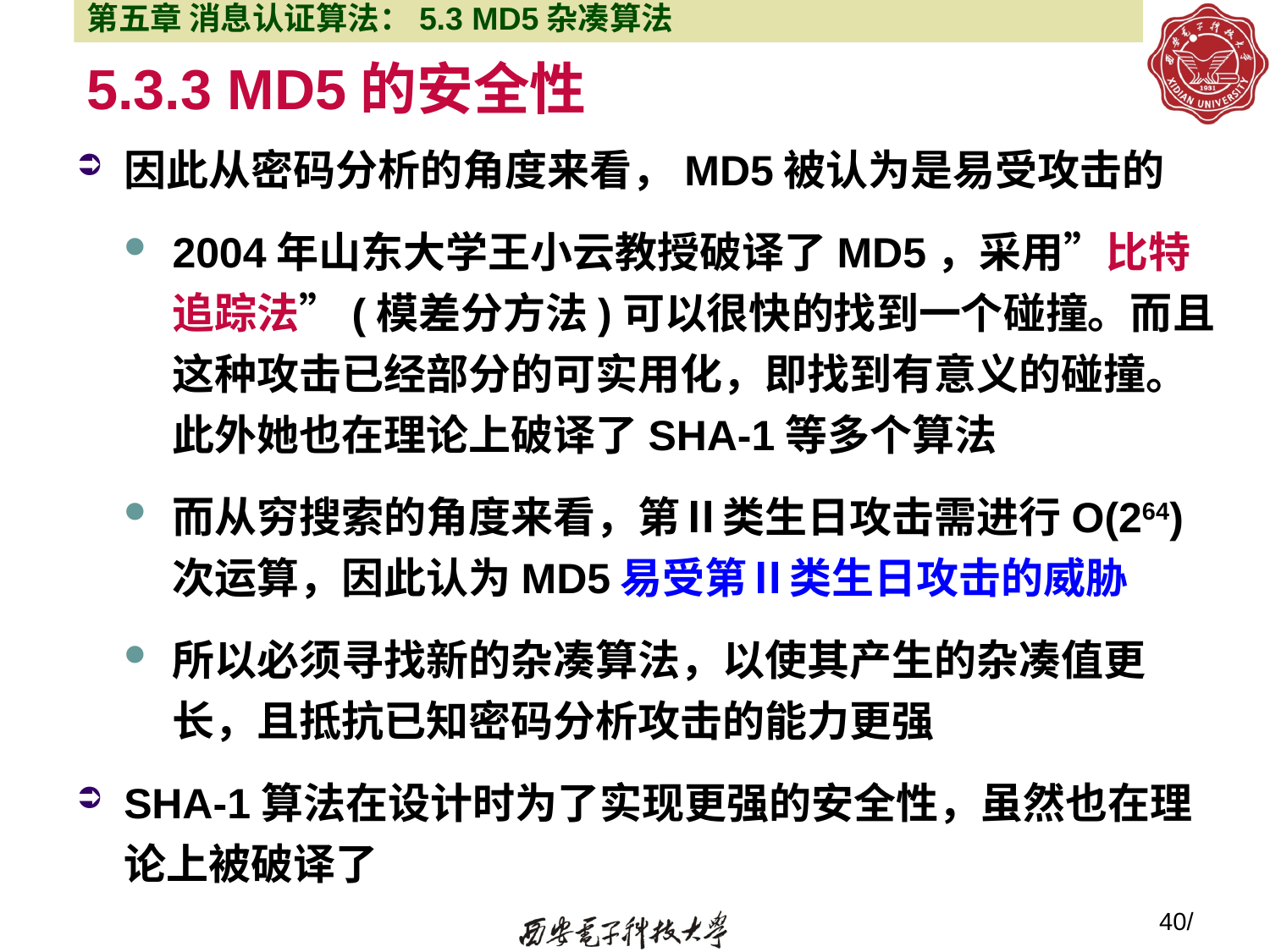

第五章 消息认证算法：5.3 MD5杂凑算法
# 5.3.3 MD5的安全性
因此从密码分析的角度来看，MD5被认为是易受攻击的
2004年山东大学王小云教授破译了MD5，采用”比特追踪法”(模差分方法)可以很快的找到一个碰撞。而且这种攻击已经部分的可实用化，即找到有意义的碰撞。此外她也在理论上破译了SHA-1等多个算法
而从穷搜索的角度来看，第Ⅱ类生日攻击需进行O(264)次运算，因此认为MD5易受第Ⅱ类生日攻击的威胁
所以必须寻找新的杂凑算法，以使其产生的杂凑值更长，且抵抗已知密码分析攻击的能力更强
SHA-1算法在设计时为了实现更强的安全性，虽然也在理论上被破译了
40/